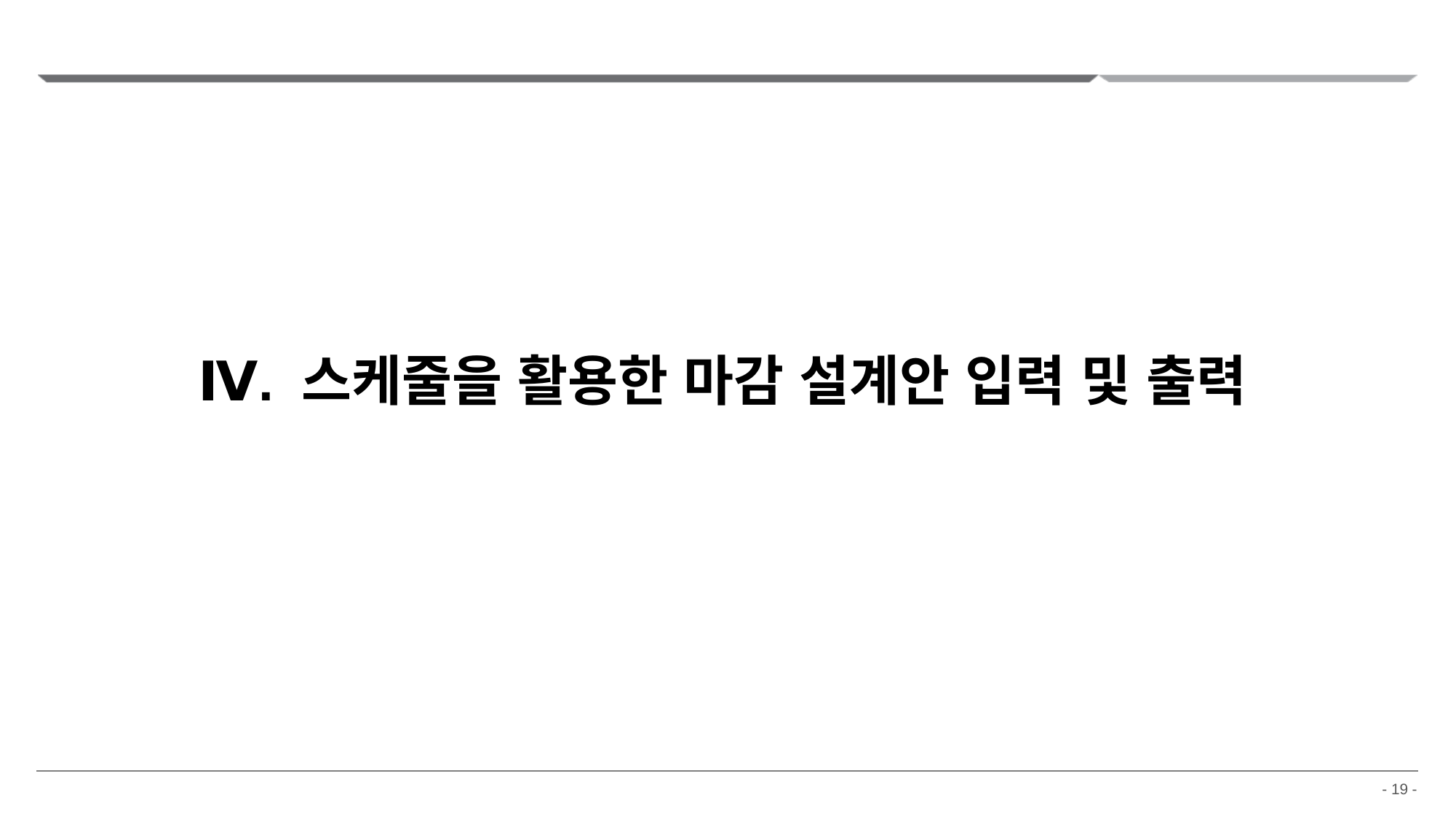

Ⅳ. 스케줄을 활용한 마감 설계안 입력 및 출력